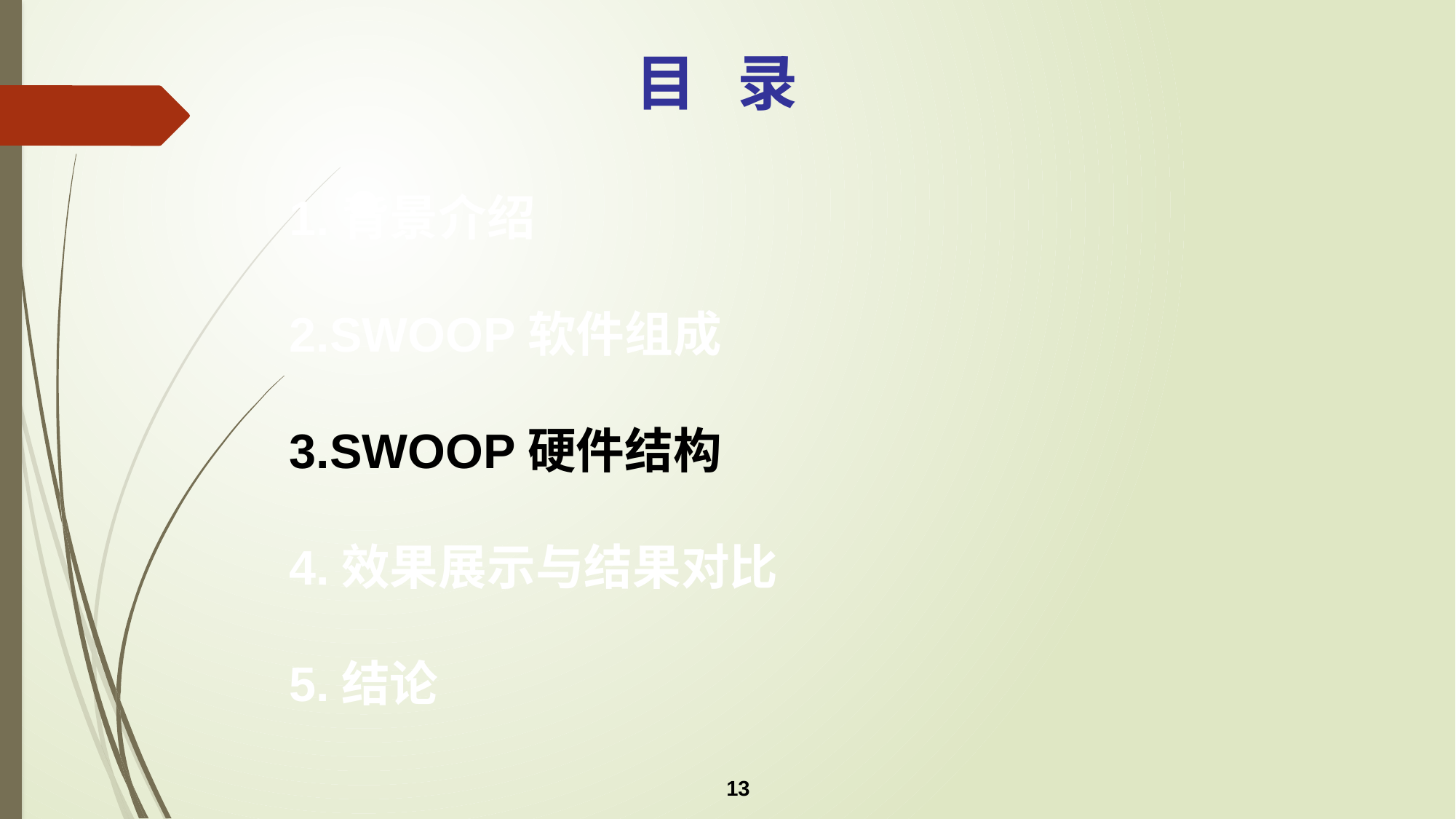

目   录
1.背景介绍
2.SWOOP软件组成
3.SWOOP硬件结构
4.效果展示与结果对比
5.结论
13